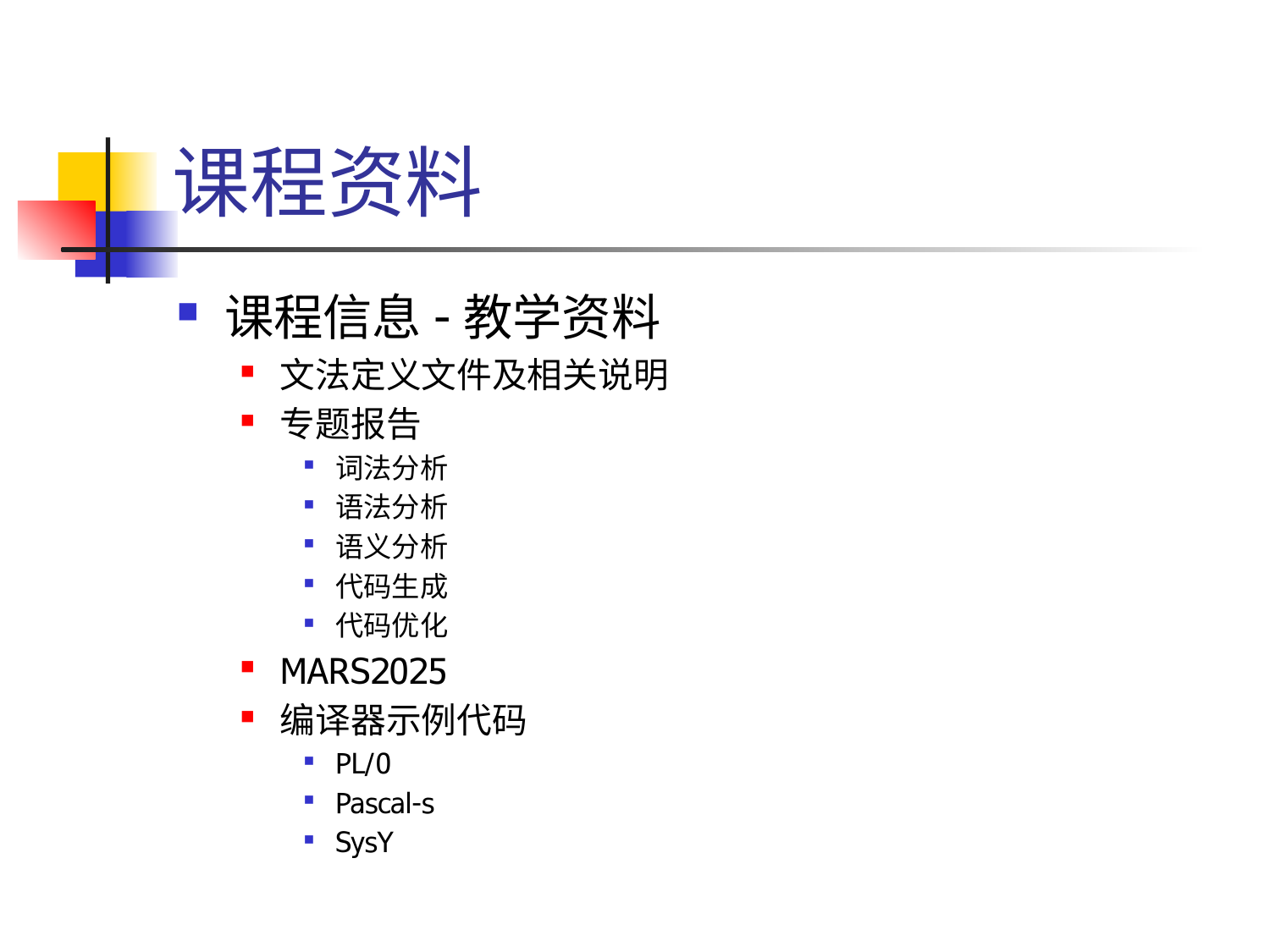

# 课程资料
课程信息-教学资料
文法定义文件及相关说明
专题报告
词法分析
语法分析
语义分析
代码生成
代码优化
MARS2025
编译器示例代码
PL/0
Pascal-s
SysY